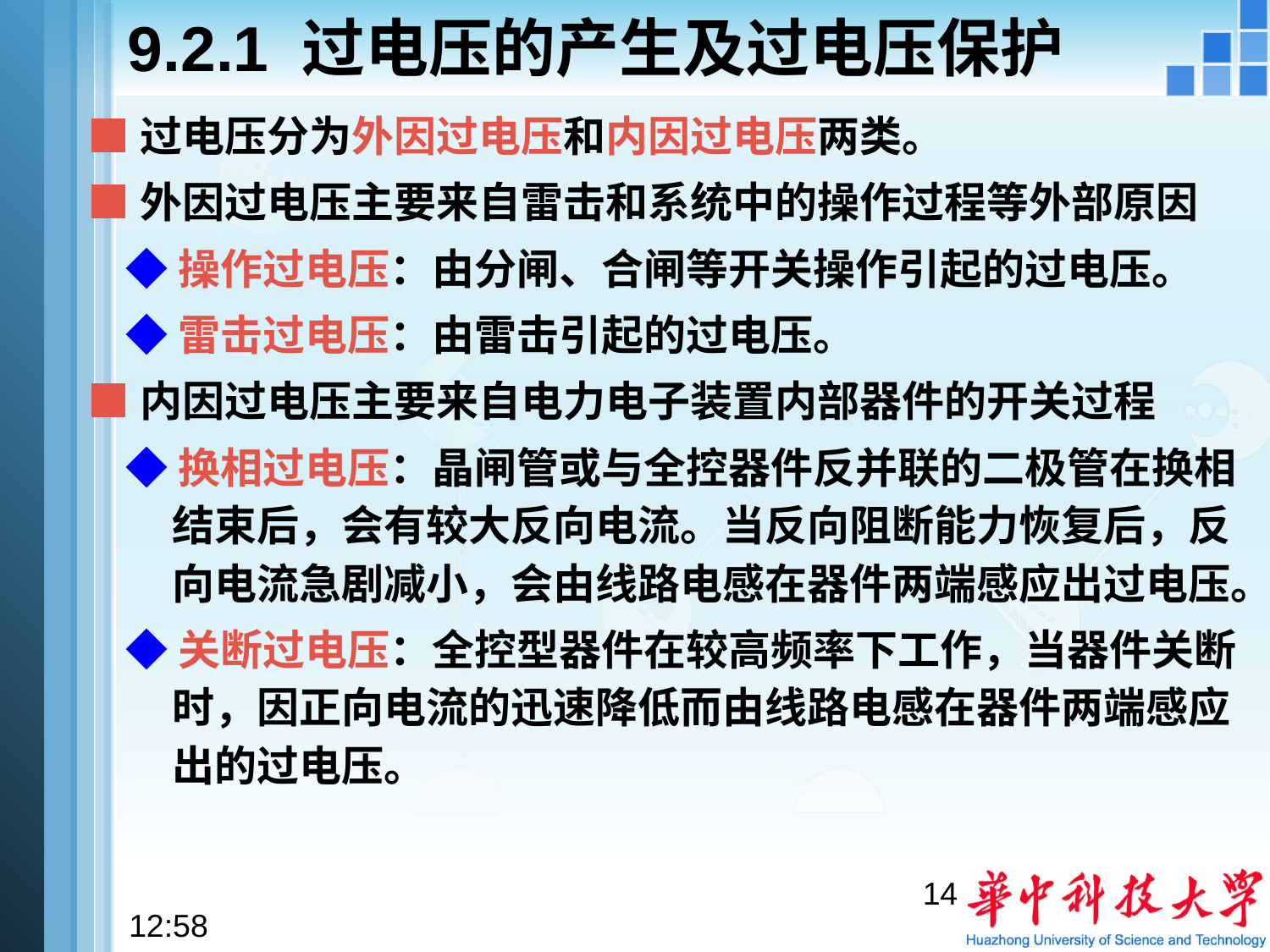

# 9.2.1 过电压的产生及过电压保护
■过电压分为外因过电压和内因过电压两类。
■外因过电压主要来自雷击和系统中的操作过程等外部原因
    ◆操作过电压：由分闸、合闸等开关操作引起的过电压。
    ◆雷击过电压：由雷击引起的过电压。
■内因过电压主要来自电力电子装置内部器件的开关过程
    ◆换相过电压：晶闸管或与全控器件反并联的二极管在换相结束后，会有较大反向电流。当反向阻断能力恢复后，反向电流急剧减小，会由线路电感在器件两端感应出过电压。
    ◆关断过电压：全控型器件在较高频率下工作，当器件关断时，因正向电流的迅速降低而由线路电感在器件两端感应出的过电压。
14
12:58